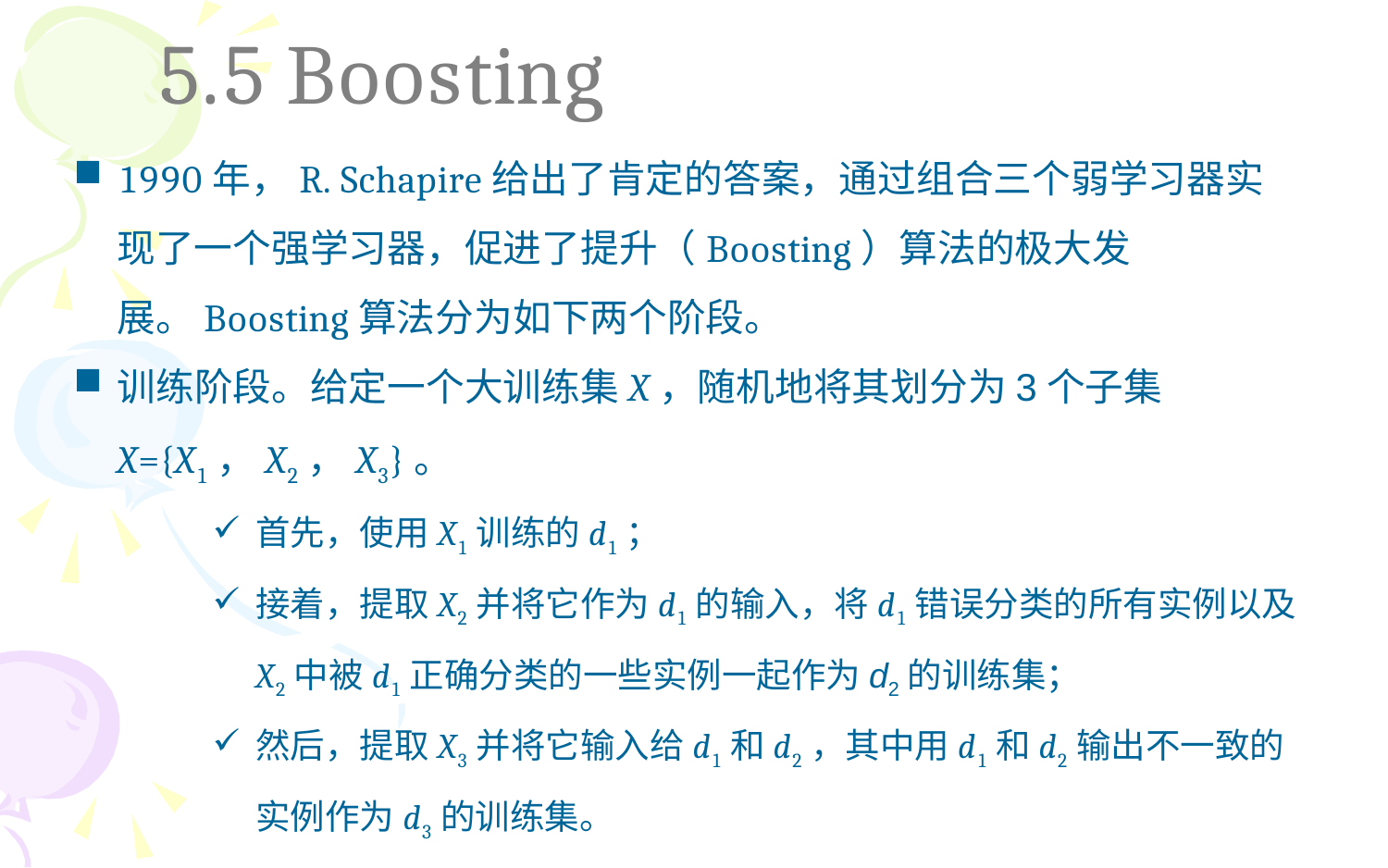

# 5.5 Boosting
1990年，R. Schapire给出了肯定的答案，通过组合三个弱学习器实现了一个强学习器，促进了提升（Boosting）算法的极大发展。Boosting算法分为如下两个阶段。
训练阶段。给定一个大训练集X，随机地将其划分为3个子集X={X1，X2，X3}。
首先，使用X1训练的d1；
接着，提取X2并将它作为d1的输入，将d1错误分类的所有实例以及X2中被d1正确分类的一些实例一起作为d2的训练集；
然后，提取X3并将它输入给d1和d2，其中用d1和d2输出不一致的实例作为d3的训练集。
检验阶段。给定一个实例，首先将其提供给d1和d2，如果二者输出一致，这就是输出结果，否则d3的输出作为输出结果。